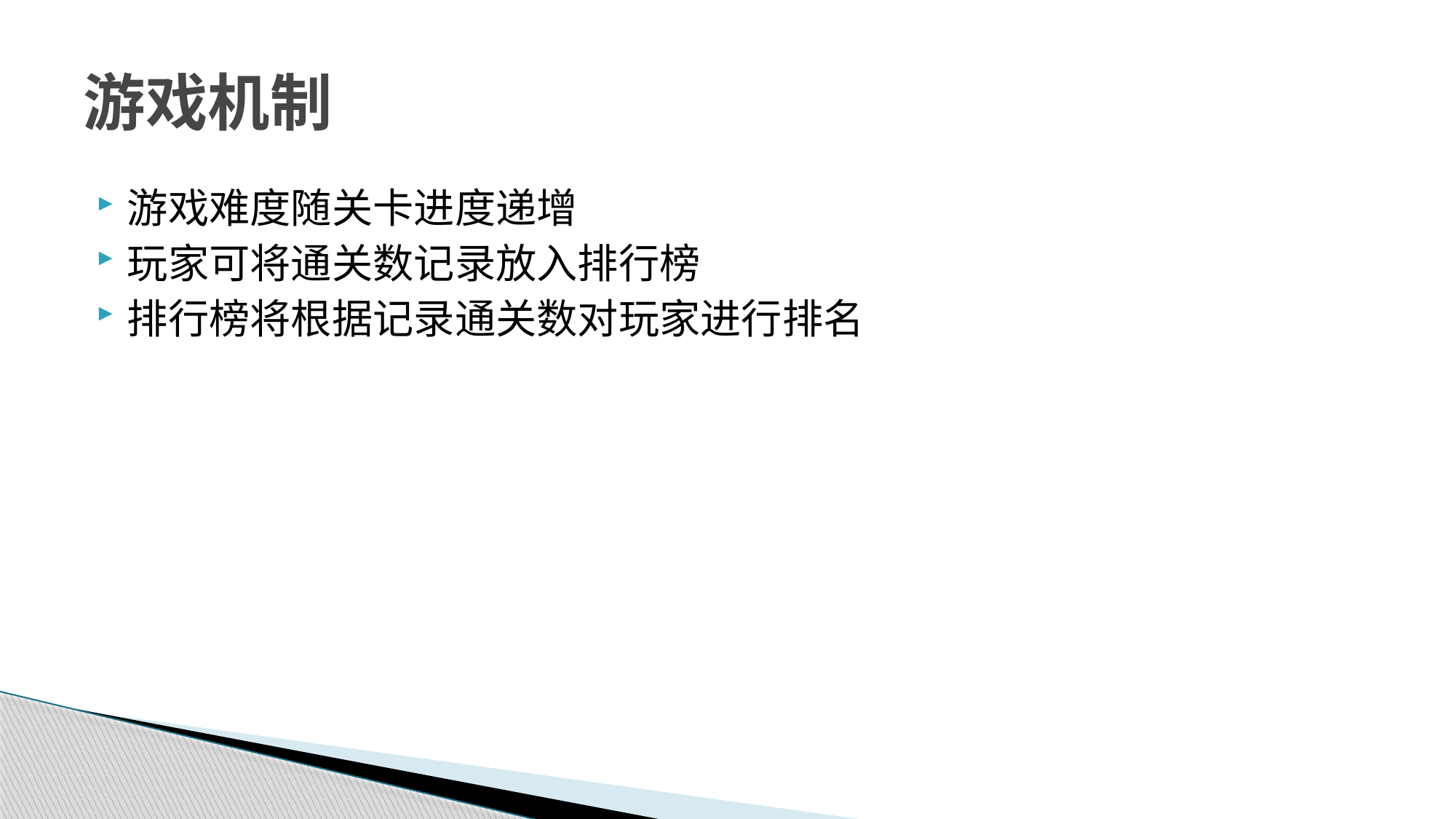

# 游戏机制
游戏难度随关卡进度递增
玩家可将通关数记录放入排行榜
排行榜将根据记录通关数对玩家进行排名